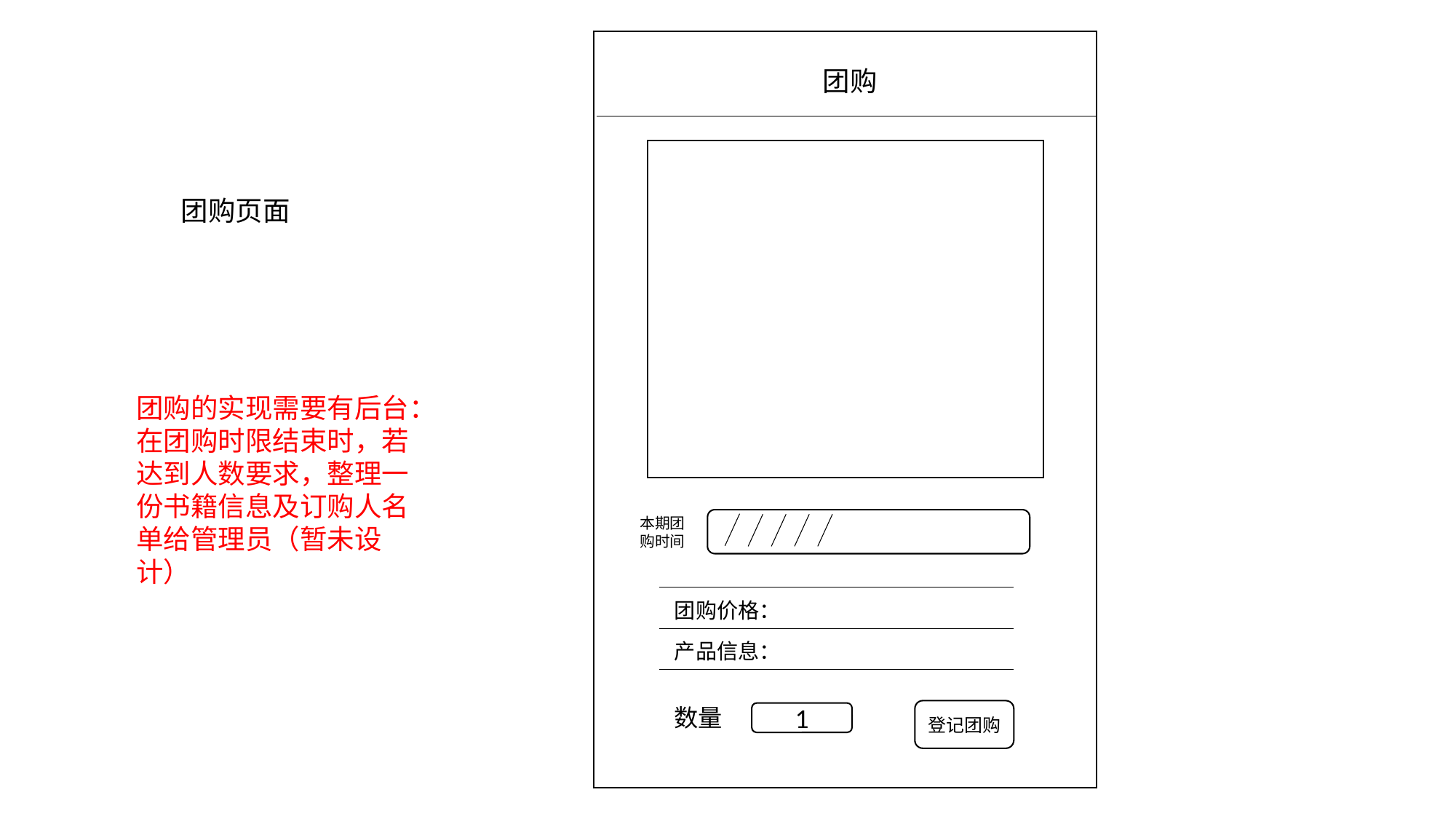

团购

团购页面
团购的实现需要有后台：在团购时限结束时，若达到人数要求，整理一份书籍信息及订购人名单给管理员（暂未设计）
本期团购时间

团购价格：
产品信息：
数量
登记团购
1